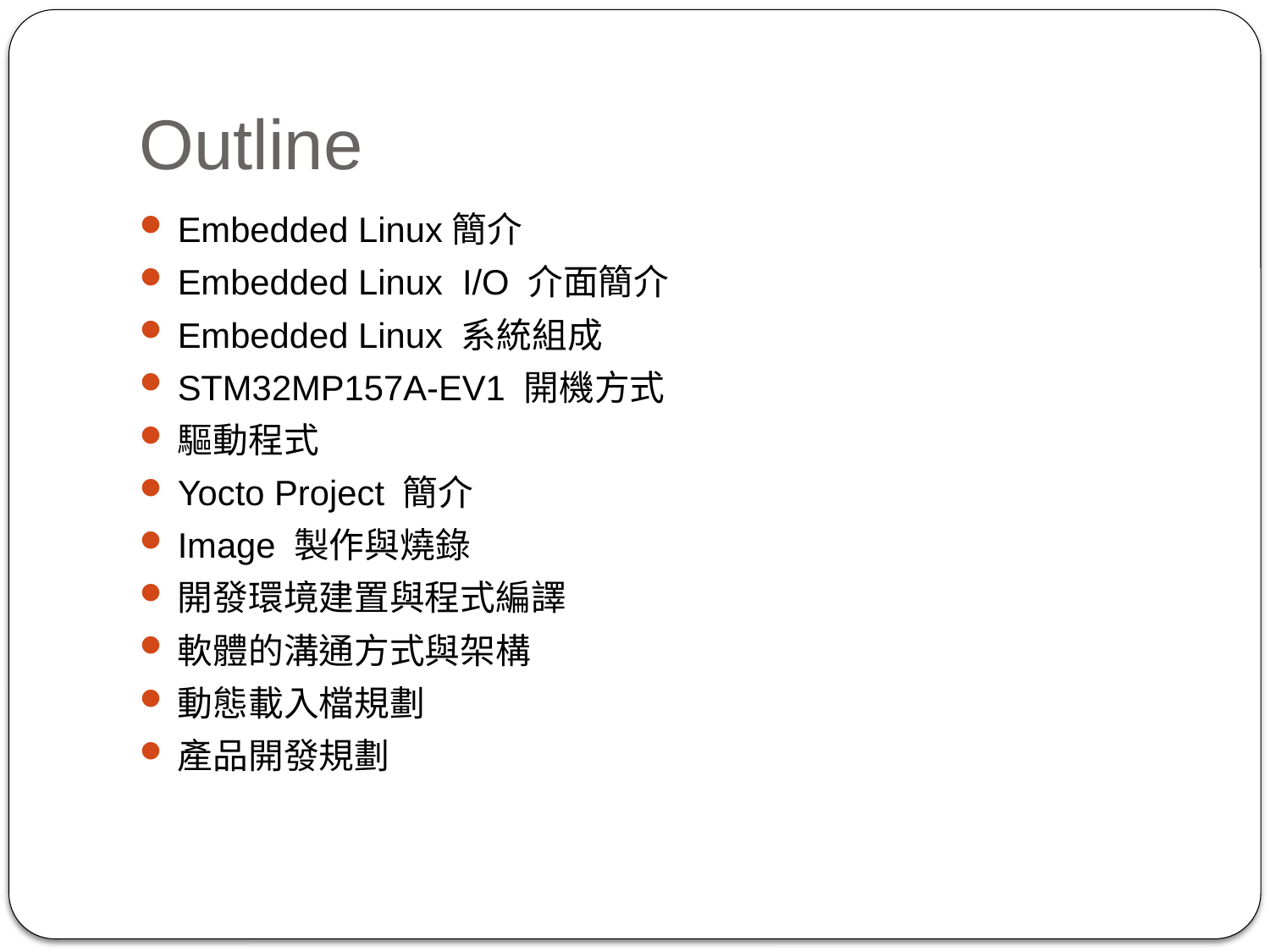

# Outline
Embedded Linux簡介
Embedded Linux  I/O 介面簡介
Embedded Linux 系統組成
STM32MP157A-EV1 開機方式
驅動程式
Yocto Project 簡介
Image 製作與燒錄
開發環境建置與程式編譯
軟體的溝通方式與架構
動態載入檔規劃
產品開發規劃